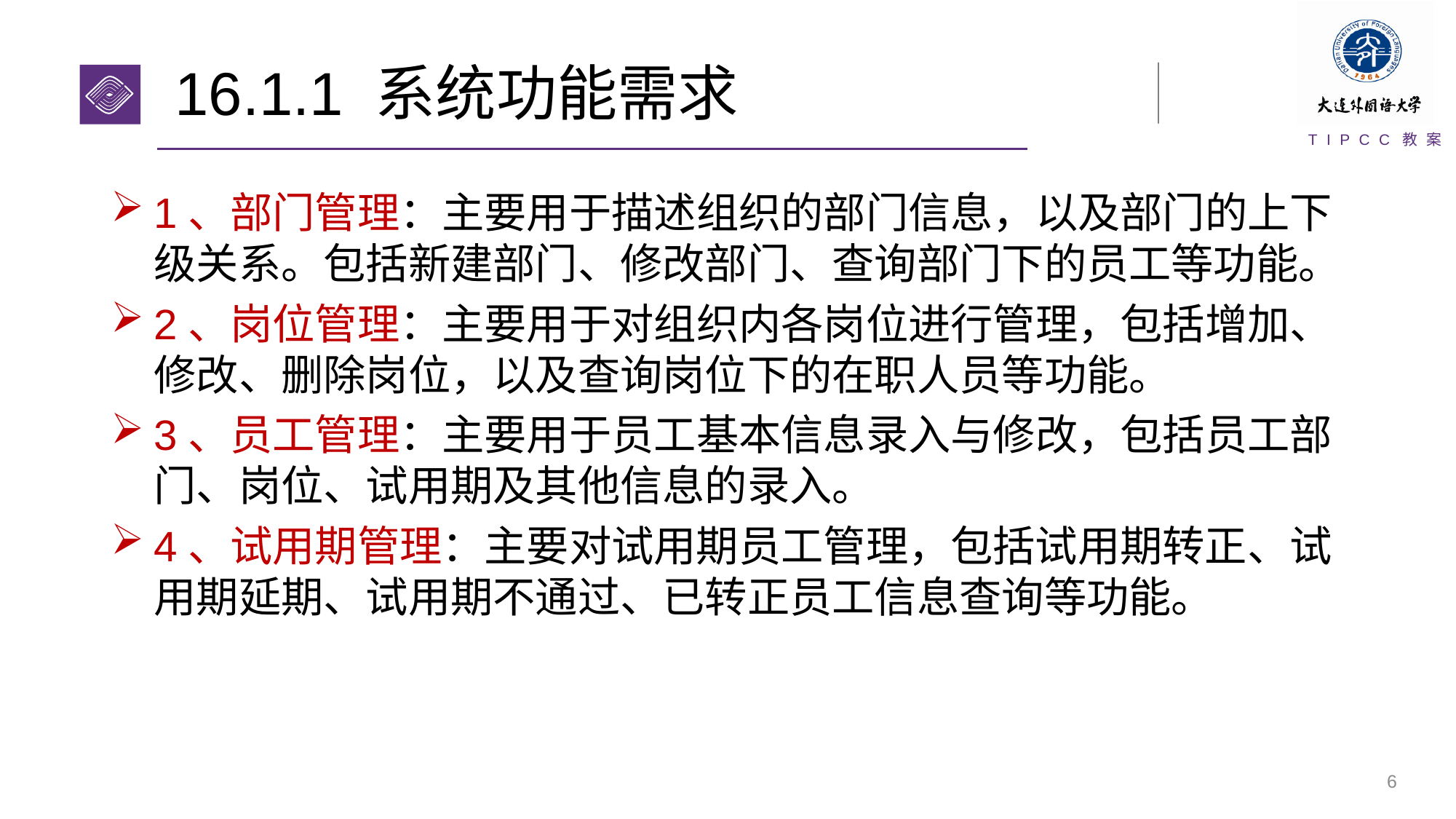

# 16.1.1 系统功能需求
1、部门管理：主要用于描述组织的部门信息，以及部门的上下级关系。包括新建部门、修改部门、查询部门下的员工等功能。
2、岗位管理：主要用于对组织内各岗位进行管理，包括增加、修改、删除岗位，以及查询岗位下的在职人员等功能。
3、员工管理：主要用于员工基本信息录入与修改，包括员工部门、岗位、试用期及其他信息的录入。
4、试用期管理：主要对试用期员工管理，包括试用期转正、试用期延期、试用期不通过、已转正员工信息查询等功能。
6